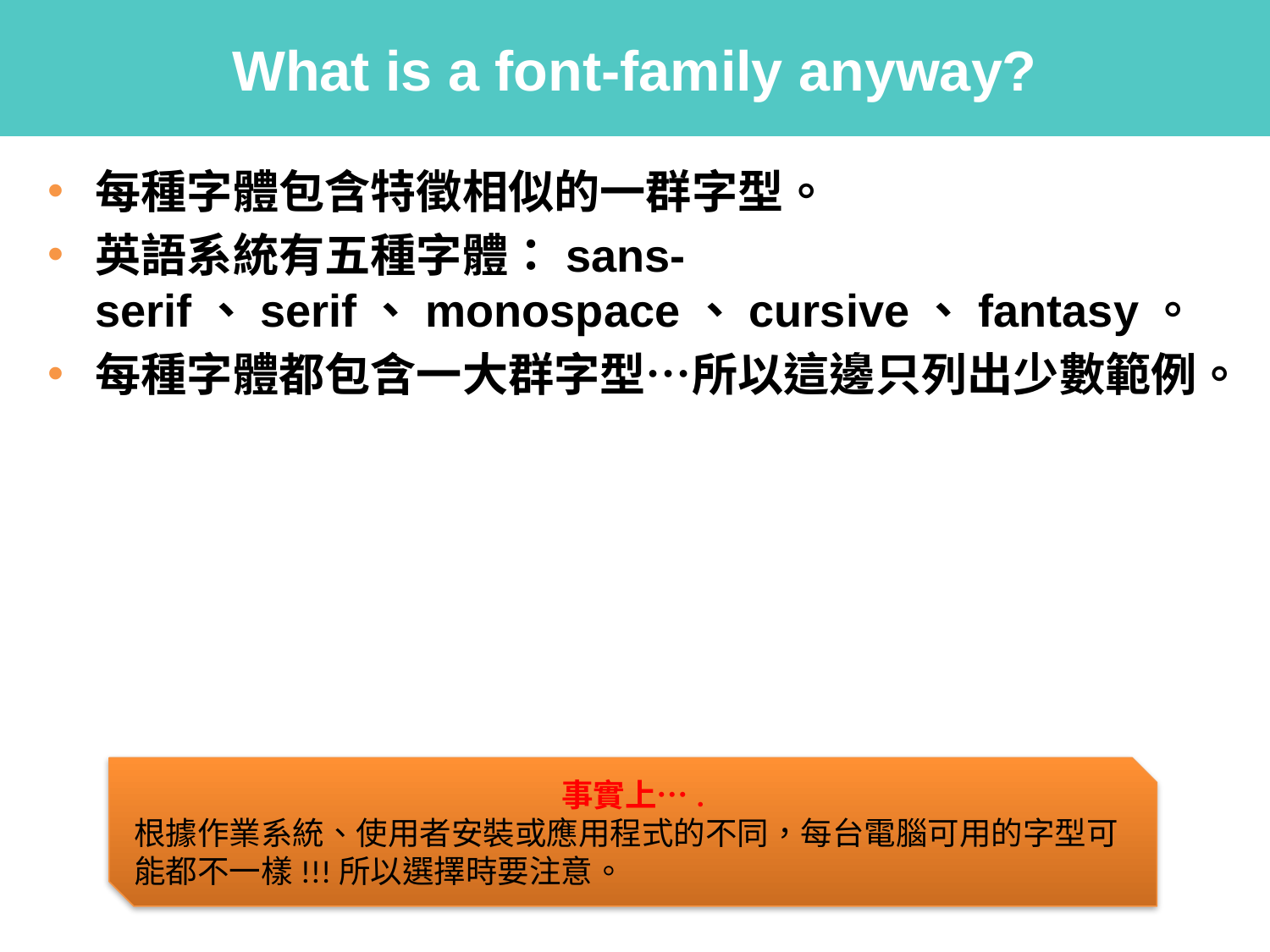

# What is a font-family anyway?
每種字體包含特徵相似的一群字型。
英語系統有五種字體：sans-serif、serif、monospace、cursive、fantasy。
每種字體都包含一大群字型…所以這邊只列出少數範例。

事實上….
根據作業系統、使用者安裝或應用程式的不同，每台電腦可用的字型可能都不一樣!!!所以選擇時要注意。